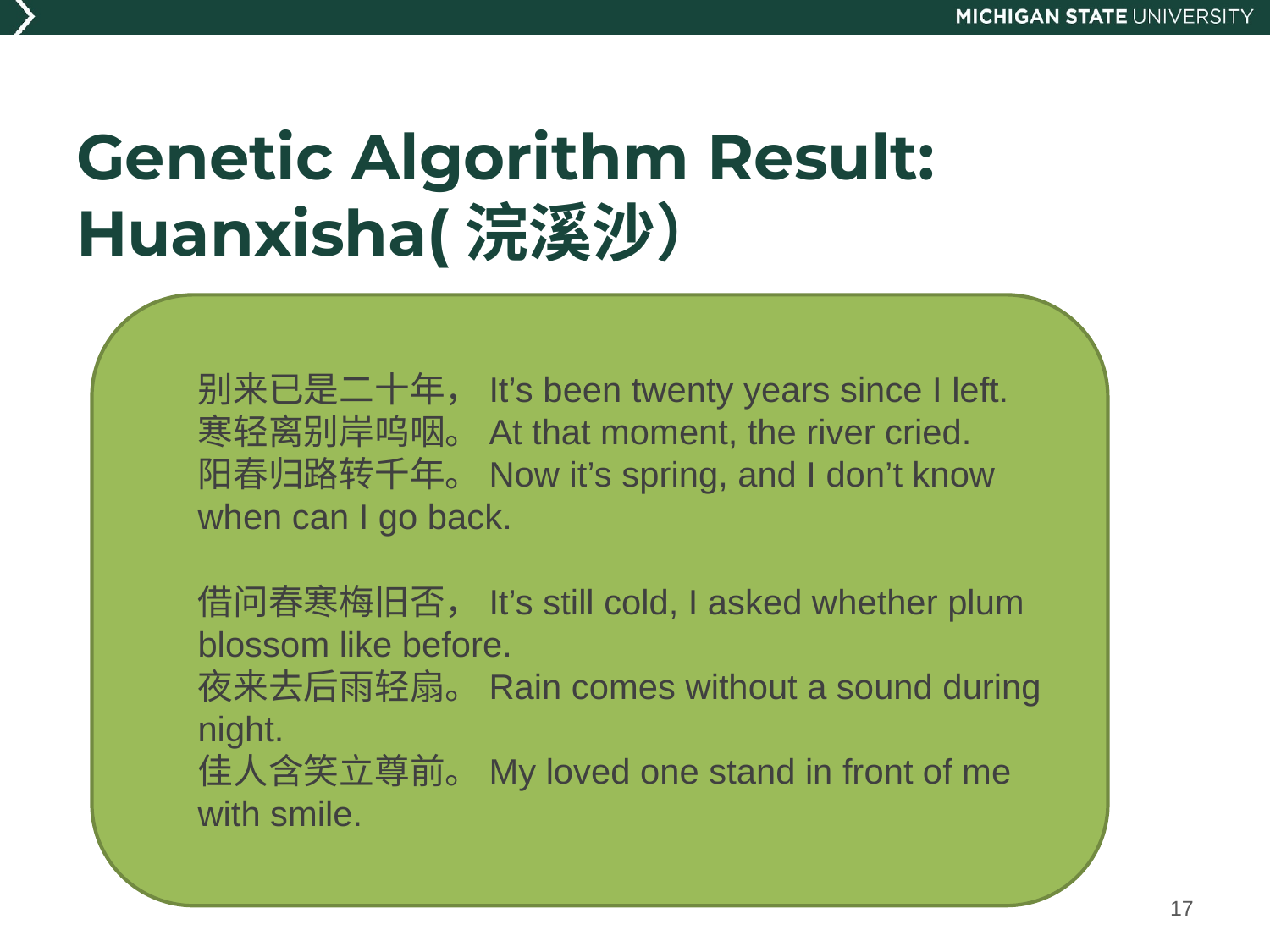

# Genetic Algorithm Result: Huanxisha(浣溪沙）
别来已是二十年，It’s been twenty years since I left.
寒轻离别岸呜咽。At that moment, the river cried.
阳春归路转千年。Now it’s spring, and I don’t know when can I go back.

借问春寒梅旧否，It’s still cold, I asked whether plum blossom like before.
夜来去后雨轻扇。Rain comes without a sound during night.
佳人含笑立尊前。My loved one stand in front of me with smile.
17